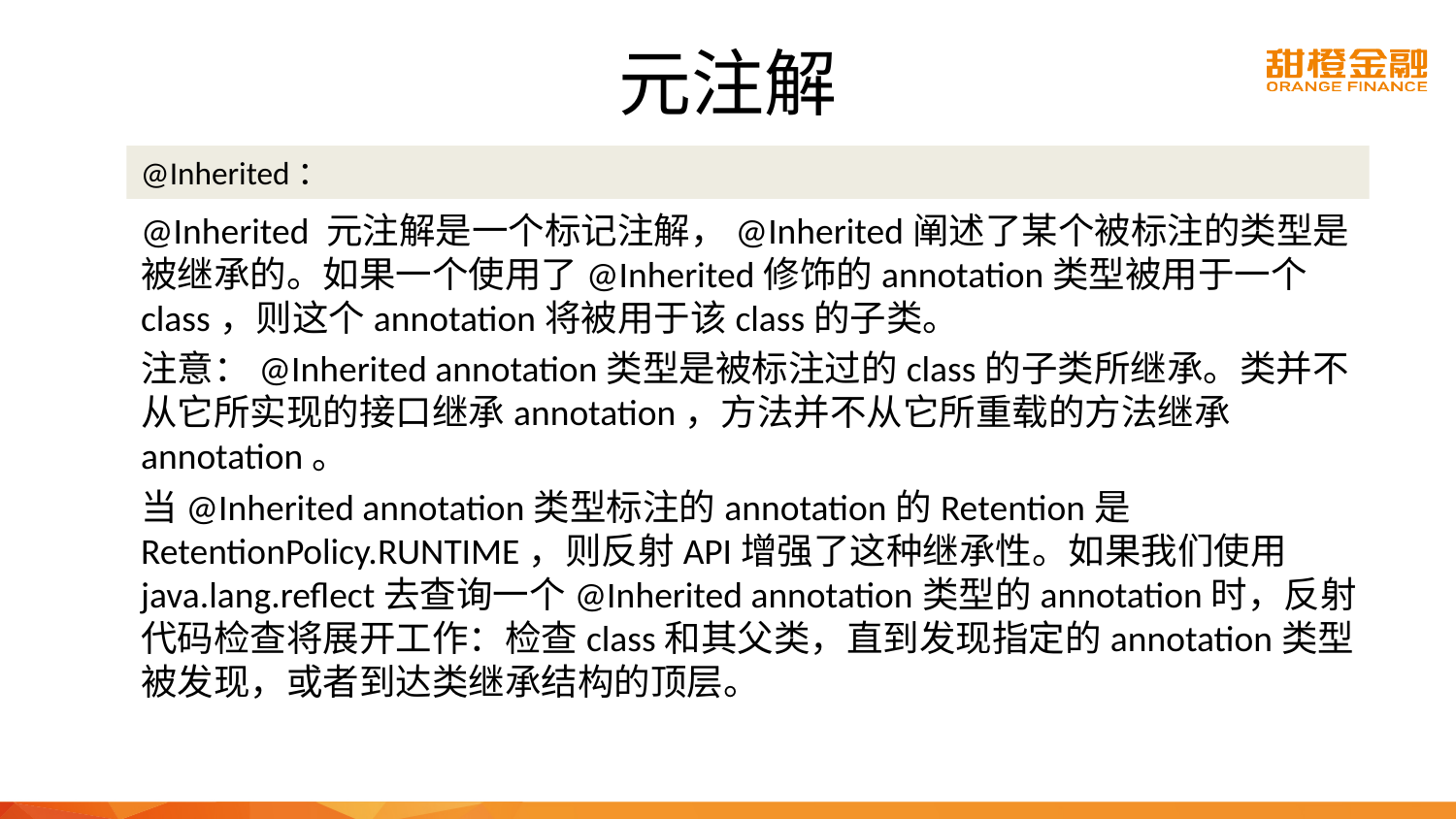

# 元注解
@Inherited：
@Inherited 元注解是一个标记注解，@Inherited阐述了某个被标注的类型是被继承的。如果一个使用了@Inherited修饰的annotation类型被用于一个class，则这个annotation将被用于该class的子类。
注意：@Inherited annotation类型是被标注过的class的子类所继承。类并不从它所实现的接口继承annotation，方法并不从它所重载的方法继承annotation。
当@Inherited annotation类型标注的annotation的Retention是RetentionPolicy.RUNTIME，则反射API增强了这种继承性。如果我们使用java.lang.reflect去查询一个@Inherited annotation类型的annotation时，反射代码检查将展开工作：检查class和其父类，直到发现指定的annotation类型被发现，或者到达类继承结构的顶层。